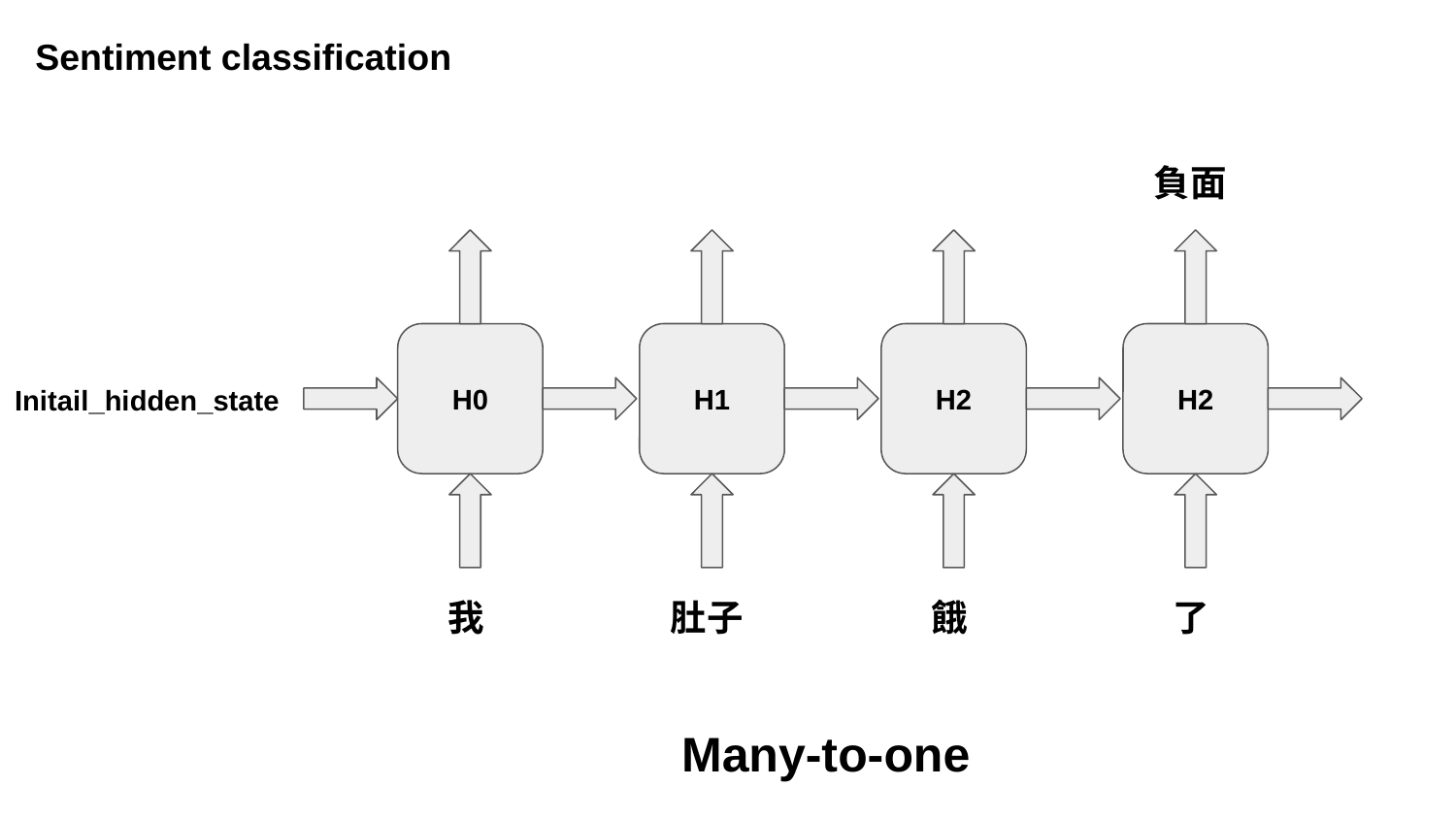

Sentiment classification
負面

H0
H1
H2
H2
Initail_hidden_state

我
肚子
餓
了
Many-to-one